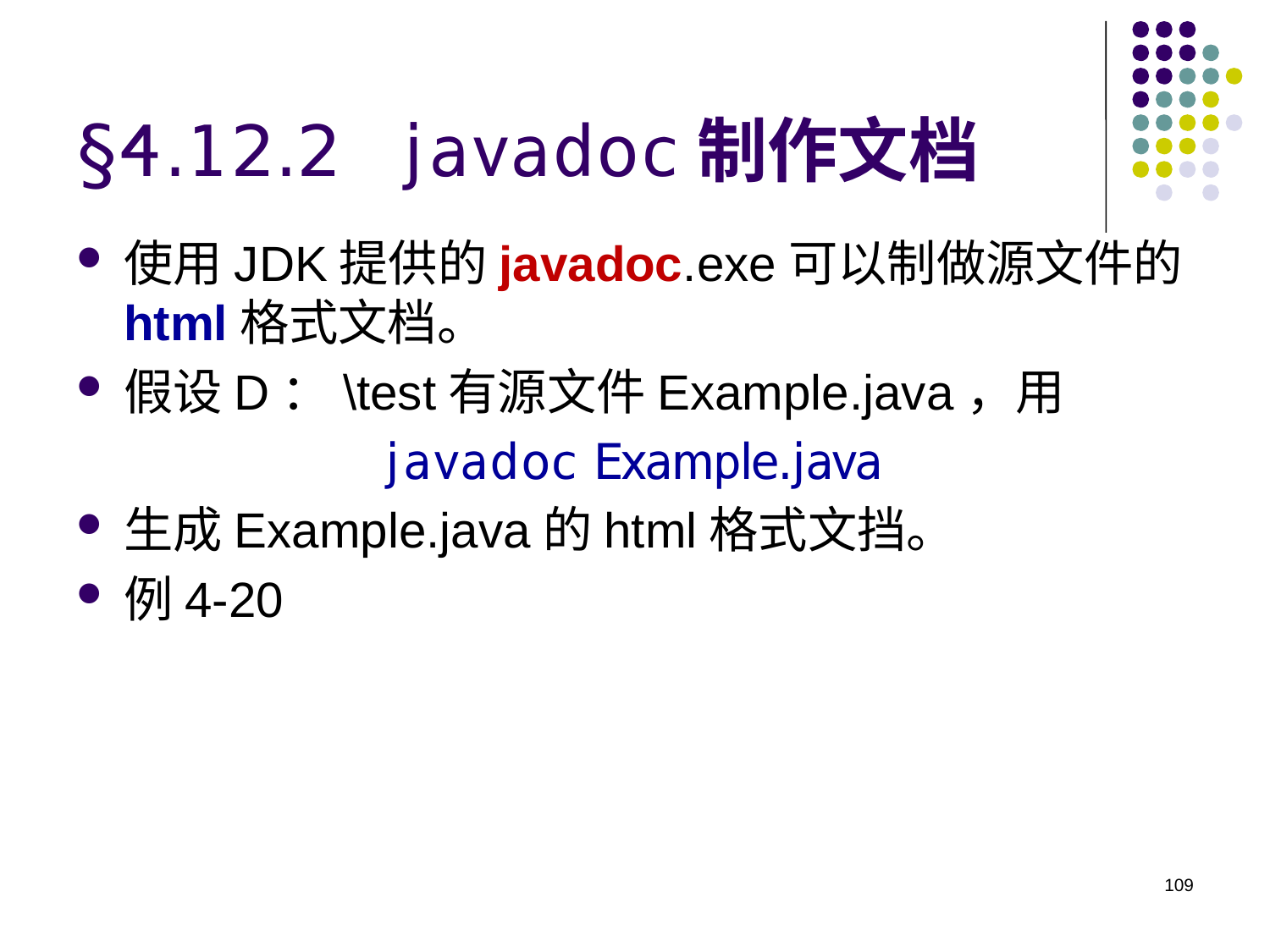

# §4.12.2   javadoc制作文档
使用JDK提供的javadoc.exe可以制做源文件的html格式文档。
假设D：\test有源文件Example.java，用
javadoc Example.java
生成Example.java的html格式文挡。
例4-20
109